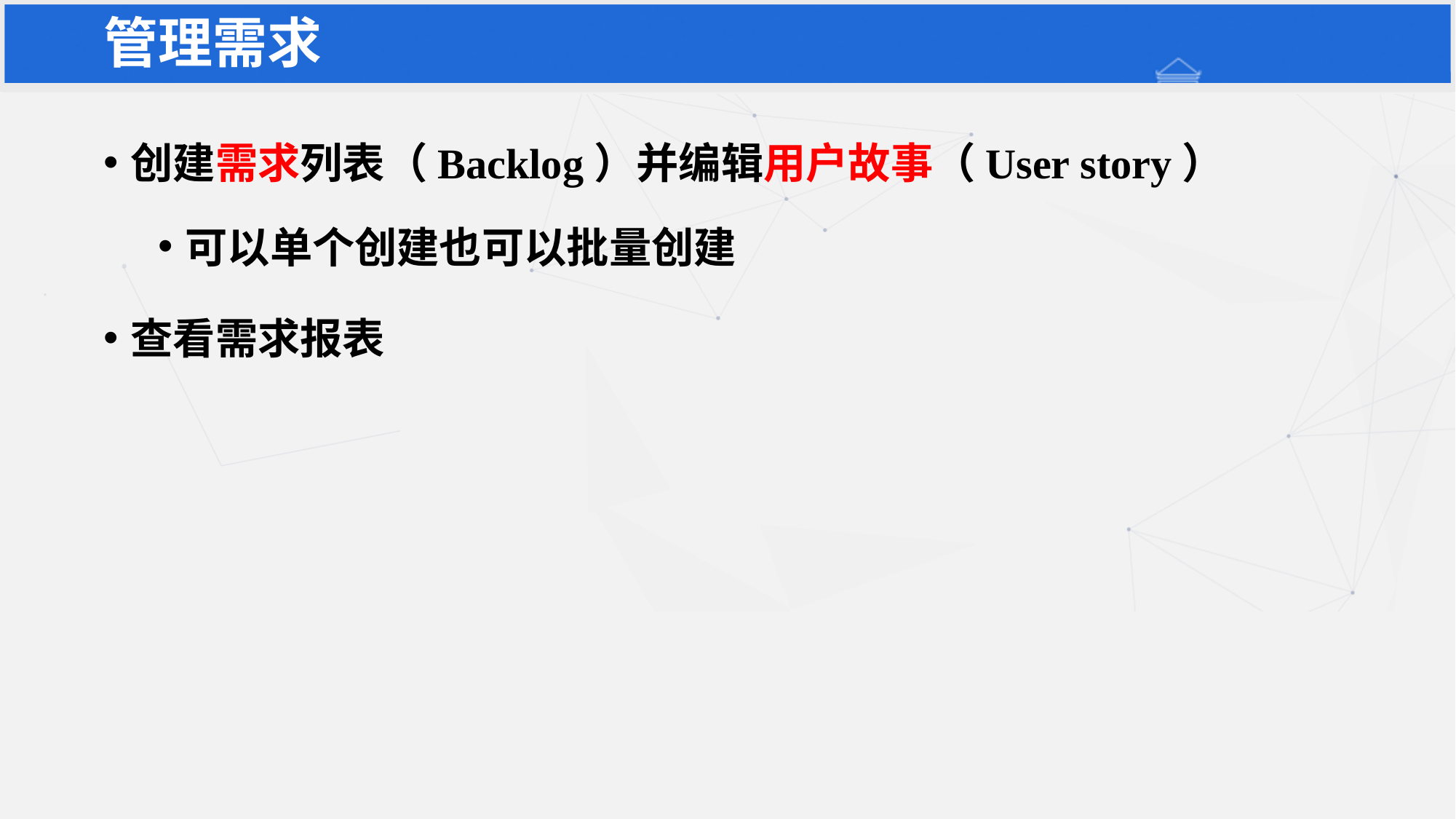

管理需求
创建需求列表（Backlog）并编辑用户故事（User story）
可以单个创建也可以批量创建
查看需求报表